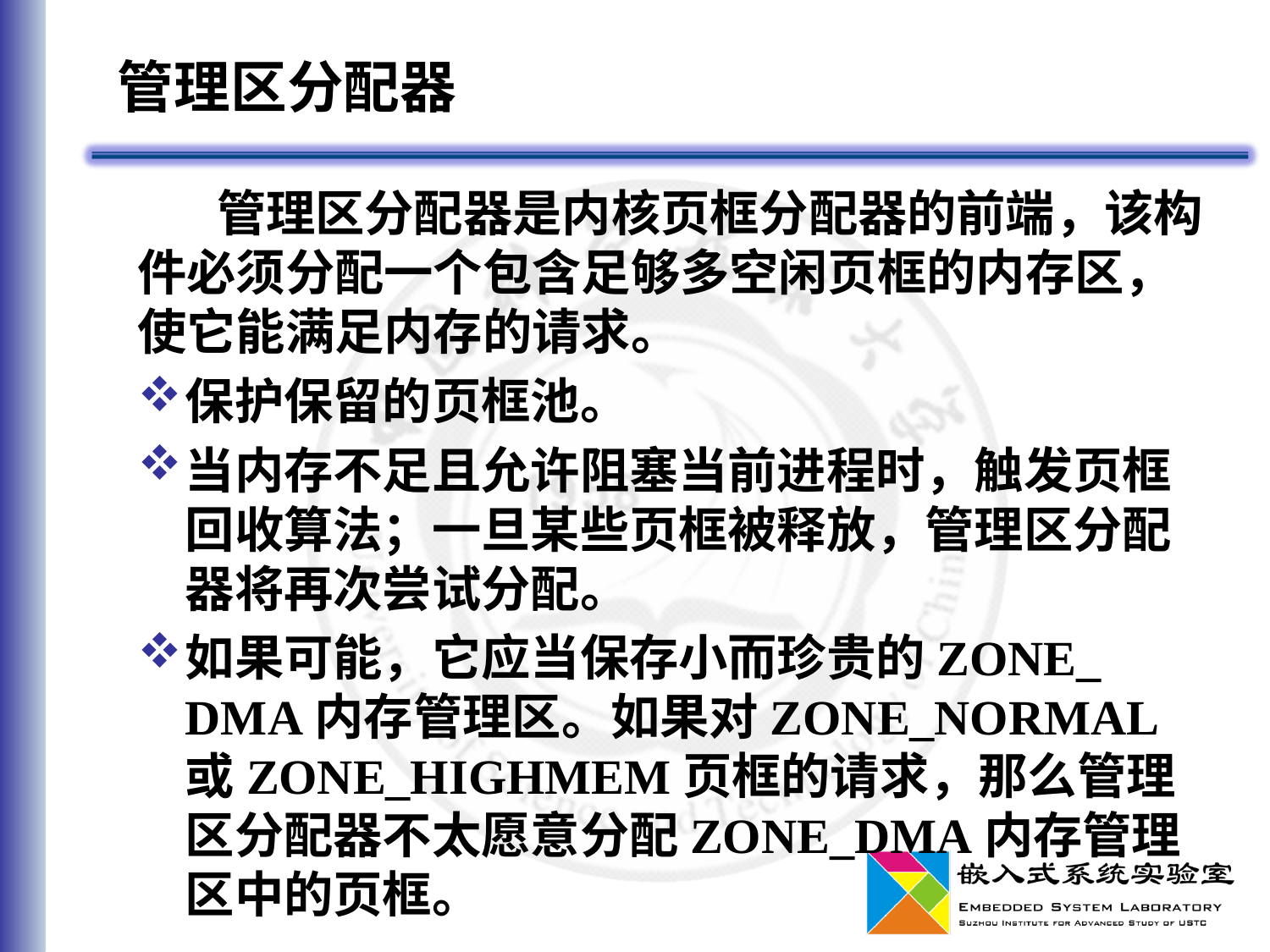

# 管理区分配器
      管理区分配器是内核页框分配器的前端，该构件必须分配一个包含足够多空闲页框的内存区，使它能满足内存的请求。
保护保留的页框池。
当内存不足且允许阻塞当前进程时，触发页框回收算法；一旦某些页框被释放，管理区分配器将再次尝试分配。
如果可能，它应当保存小而珍贵的ZONE_ DMA内存管理区。如果对ZONE_NORMAL或ZONE_HIGHMEM页框的请求，那么管理区分配器不太愿意分配ZONE_DMA内存管理区中的页框。